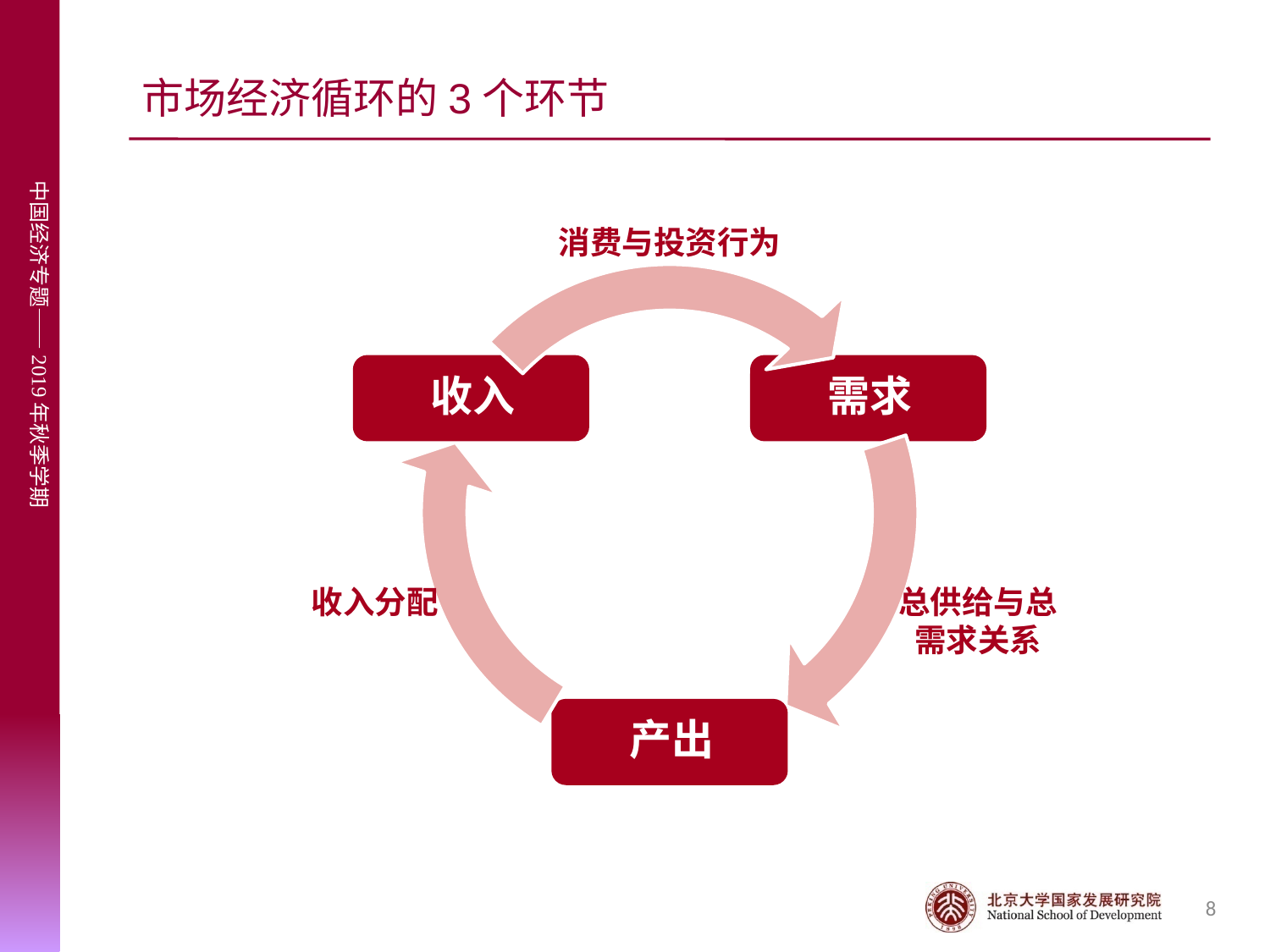

# 市场经济循环的3个环节
需求
产出
收入
消费与投资行为
收入分配
总供给与总需求关系
8